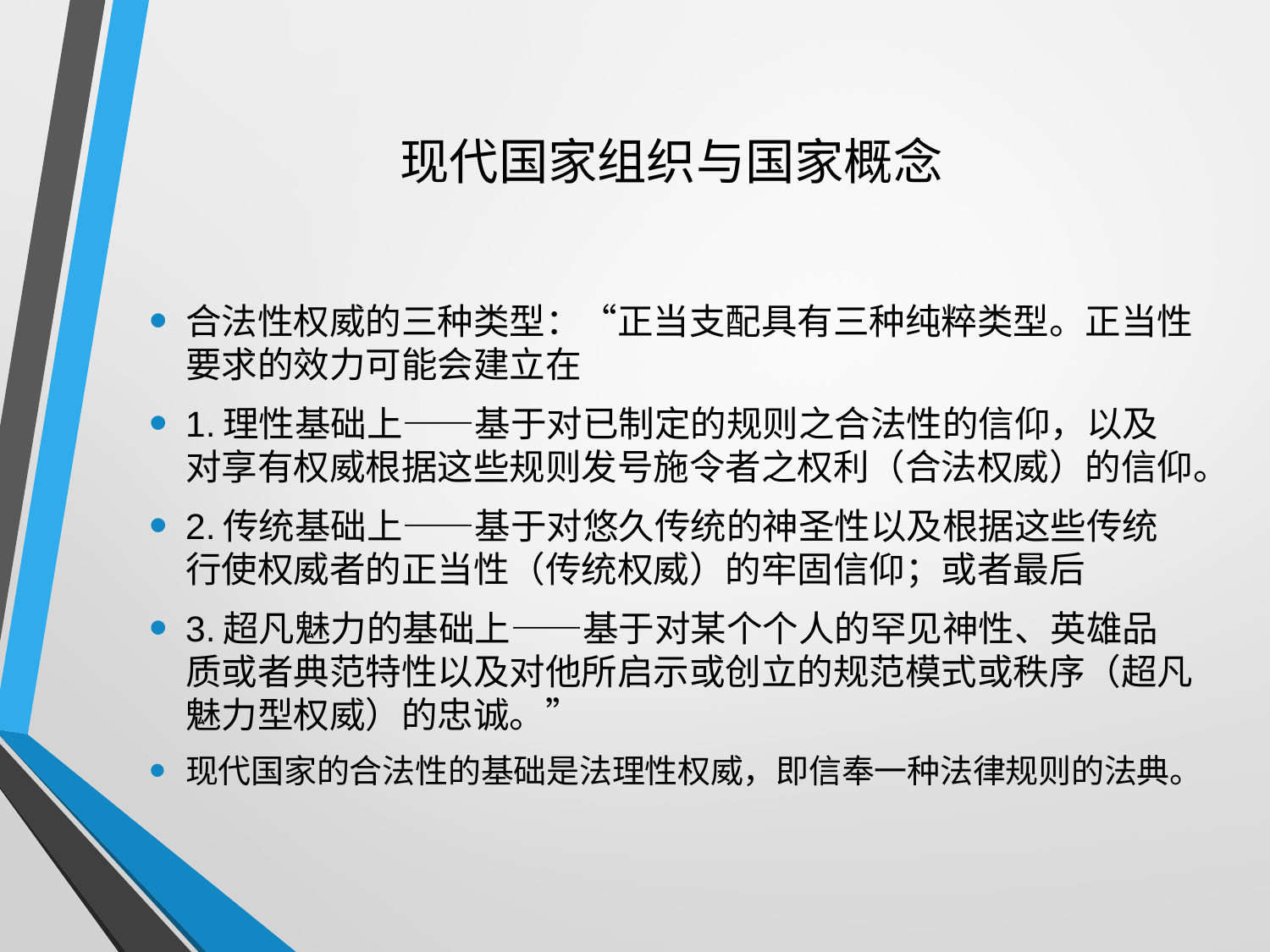

# 现代国家组织与国家概念
合法性权威的三种类型：“正当支配具有三种纯粹类型。正当性要求的效力可能会建立在
1.理性基础上——基于对已制定的规则之合法性的信仰，以及对享有权威根据这些规则发号施令者之权利（合法权威）的信仰。
2.传统基础上——基于对悠久传统的神圣性以及根据这些传统行使权威者的正当性（传统权威）的牢固信仰；或者最后
3.超凡魅力的基础上——基于对某个个人的罕见神性、英雄品质或者典范特性以及对他所启示或创立的规范模式或秩序（超凡魅力型权威）的忠诚。”
现代国家的合法性的基础是法理性权威，即信奉一种法律规则的法典。